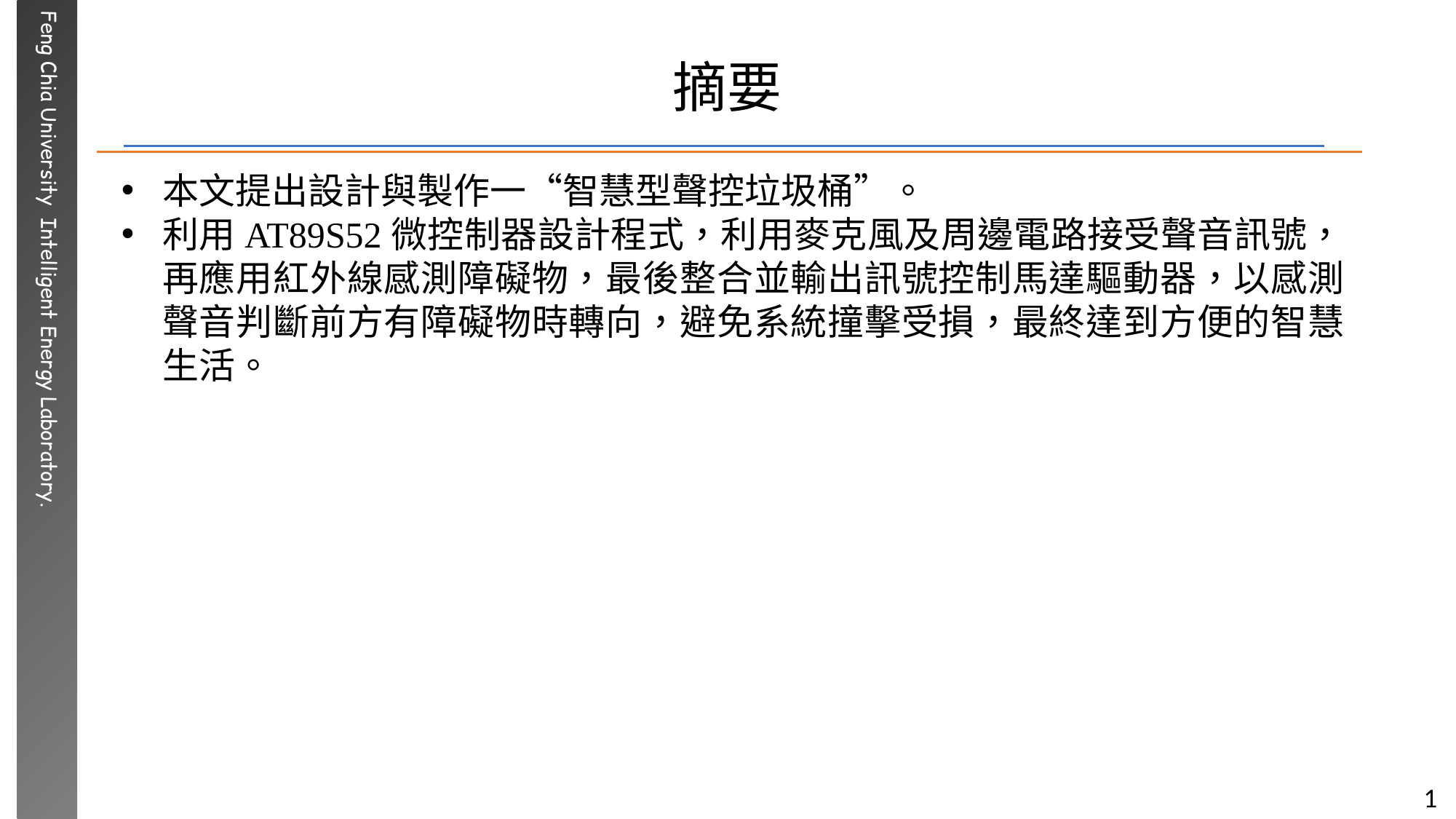

# 摘要
本文提出設計與製作一“智慧型聲控垃圾桶”。
利用AT89S52微控制器設計程式，利用麥克風及周邊電路接受聲音訊號，再應用紅外線感測障礙物，最後整合並輸出訊號控制馬達驅動器，以感測聲音判斷前方有障礙物時轉向，避免系統撞擊受損，最終達到方便的智慧生活。
1